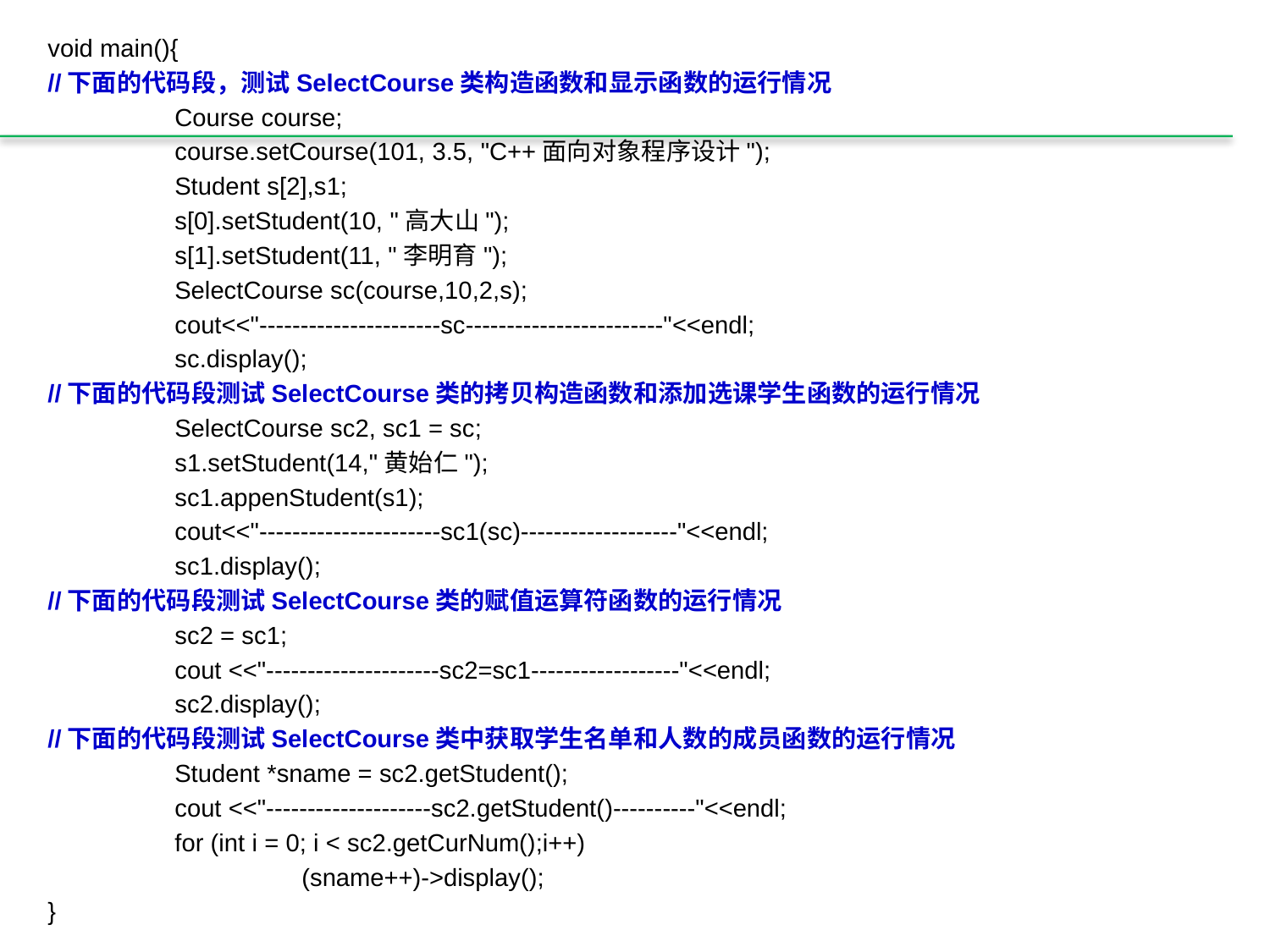

void main(){
//下面的代码段，测试SelectCourse类构造函数和显示函数的运行情况
	Course course;
	course.setCourse(101, 3.5, "C++面向对象程序设计");
	Student s[2],s1;
	s[0].setStudent(10, "高大山");
	s[1].setStudent(11, "李明育");
	SelectCourse sc(course,10,2,s);
	cout<<"----------------------sc------------------------"<<endl;
	sc.display();
//下面的代码段测试SelectCourse类的拷贝构造函数和添加选课学生函数的运行情况
	SelectCourse sc2, sc1 = sc;
	s1.setStudent(14,"黄始仁");
	sc1.appenStudent(s1);
	cout<<"----------------------sc1(sc)-------------------"<<endl;
	sc1.display();
//下面的代码段测试SelectCourse类的赋值运算符函数的运行情况
	sc2 = sc1;
	cout <<"---------------------sc2=sc1------------------"<<endl;
	sc2.display();
//下面的代码段测试SelectCourse类中获取学生名单和人数的成员函数的运行情况
	Student *sname = sc2.getStudent();
	cout <<"--------------------sc2.getStudent()----------"<<endl;
	for (int i = 0; i < sc2.getCurNum();i++)
		(sname++)->display();
}